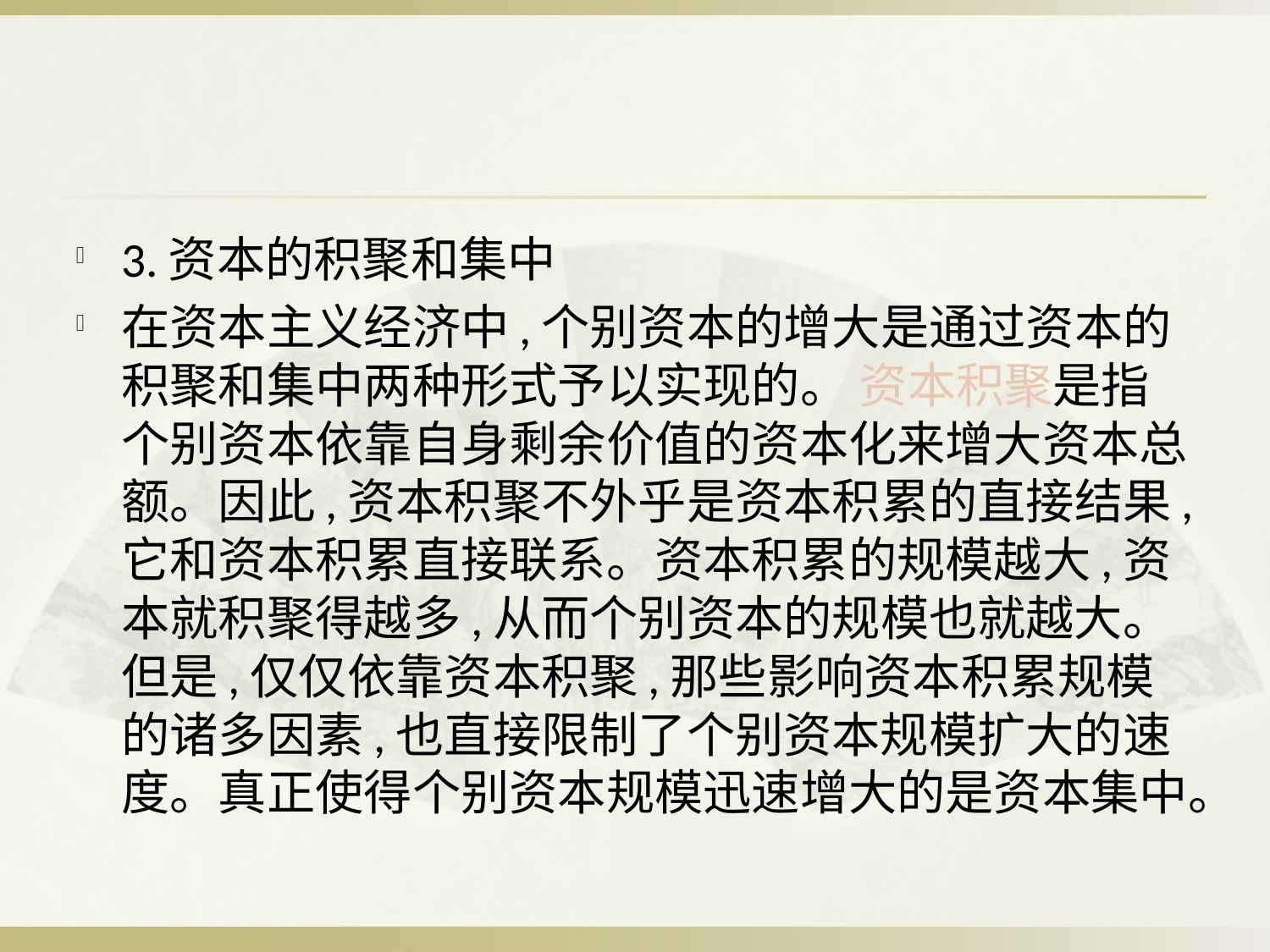

#
3.资本的积聚和集中
在资本主义经济中,个别资本的增大是通过资本的积聚和集中两种形式予以实现的。 资本积聚是指个别资本依靠自身剩余价值的资本化来增大资本总额。因此,资本积聚不外乎是资本积累的直接结果,它和资本积累直接联系。资本积累的规模越大,资本就积聚得越多,从而个别资本的规模也就越大。但是,仅仅依靠资本积聚,那些影响资本积累规模的诸多因素,也直接限制了个别资本规模扩大的速度。真正使得个别资本规模迅速增大的是资本集中。